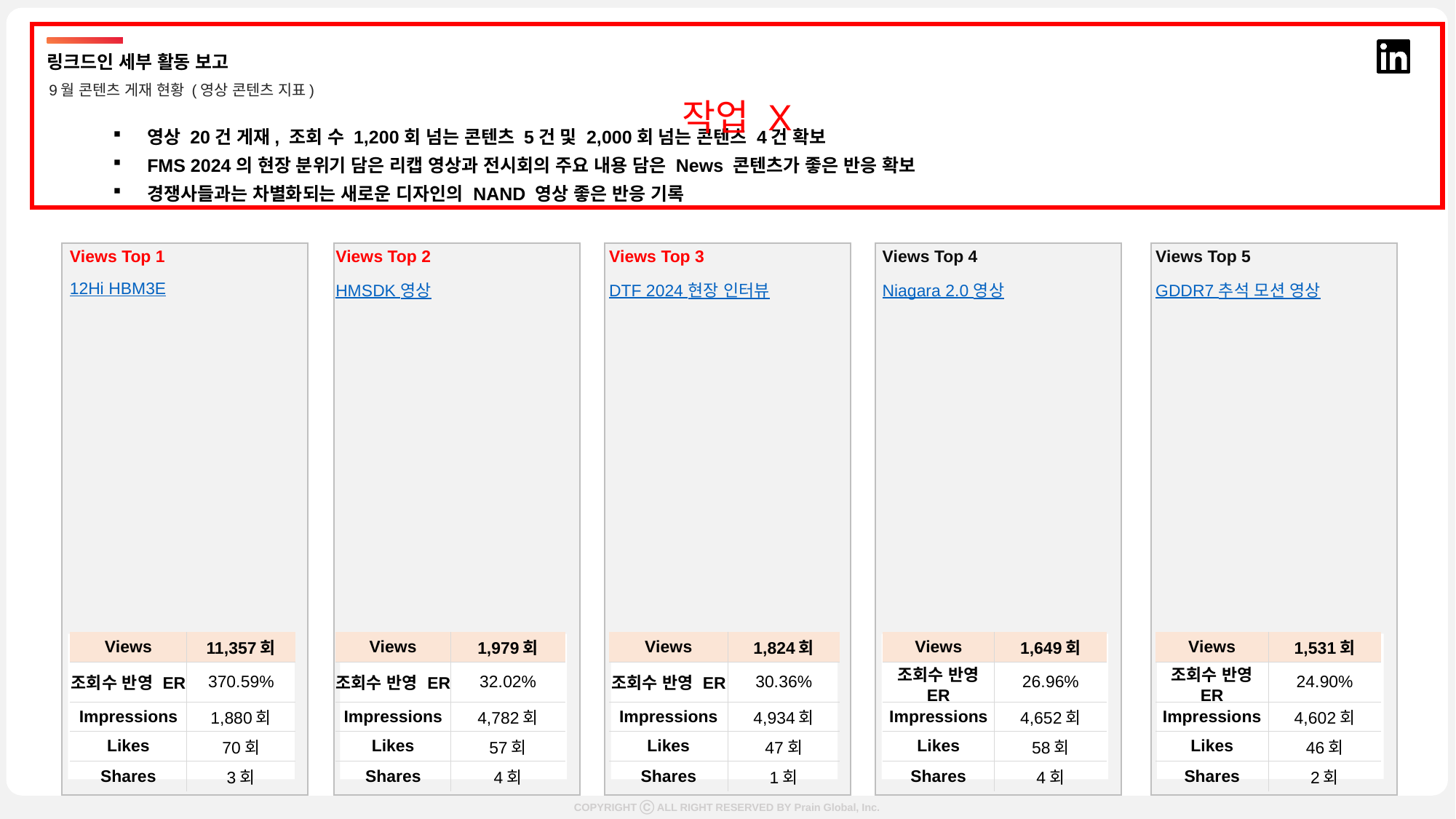

작업 X
링크드인 세부 활동 보고
9월 콘텐츠 게재 현황 (영상 콘텐츠 지표)
영상 20건 게재, 조회 수 1,200회 넘는 콘텐츠 5건 및 2,000회 넘는 콘텐츠 4건 확보
FMS 2024의 현장 분위기 담은 리캡 영상과 전시회의 주요 내용 담은 News 콘텐츠가 좋은 반응 확보
경쟁사들과는 차별화되는 새로운 디자인의 NAND 영상 좋은 반응 기록

| Views Top 1 |  |  | Views Top 2 |  |  | Views Top 3 |  |  | Views Top 4 |  |  | Views Top 5 |  |
| --- | --- | --- | --- | --- | --- | --- | --- | --- | --- | --- | --- | --- | --- |
| 12Hi HBM3E |  |  | HMSDK 영상 |  |  | DTF 2024 현장 인터뷰 |  |  | Niagara 2.0 영상 |  |  | GDDR7 추석 모션 영상 |  |
|  |  |  |  |  |  |  |  |  |  |  |  |  |  |
| Views | 11,357회 |  | Views | 1,979회 |  | Views | 1,824회 |  | Views | 1,649회 |  | Views | 1,531회 |
| 조회수 반영 ER | 370.59% |  | 조회수 반영 ER | 32.02% |  | 조회수 반영 ER | 30.36% |  | 조회수 반영 ER | 26.96% |  | 조회수 반영 ER | 24.90% |
| Impressions | 1,880회 |  | Impressions | 4,782회 |  | Impressions | 4,934회 |  | Impressions | 4,652회 |  | Impressions | 4,602회 |
| Likes | 70회 |  | Likes | 57회 |  | Likes | 47회 |  | Likes | 58회 |  | Likes | 46회 |
| Shares | 3회 |  | Shares | 4회 |  | Shares | 1회 |  | Shares | 4회 |  | Shares | 2회 |